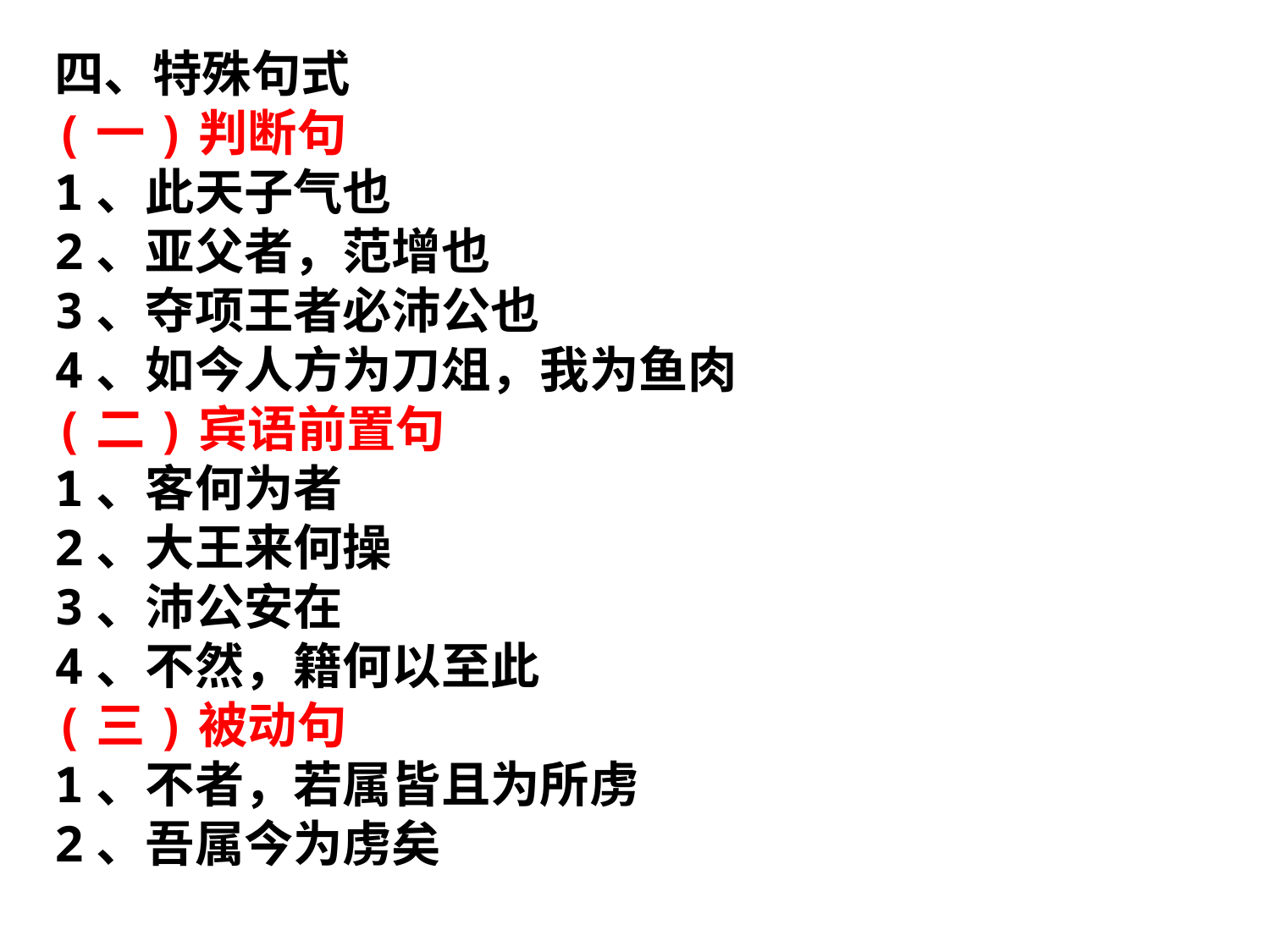

四、特殊句式
(一)判断句
1、此天子气也
2、亚父者，范增也
3、夺项王者必沛公也
4、如今人方为刀俎，我为鱼肉
(二)宾语前置句
1、客何为者
2、大王来何操
3、沛公安在
4、不然，籍何以至此
(三)被动句
1、不者，若属皆且为所虏
2、吾属今为虏矣